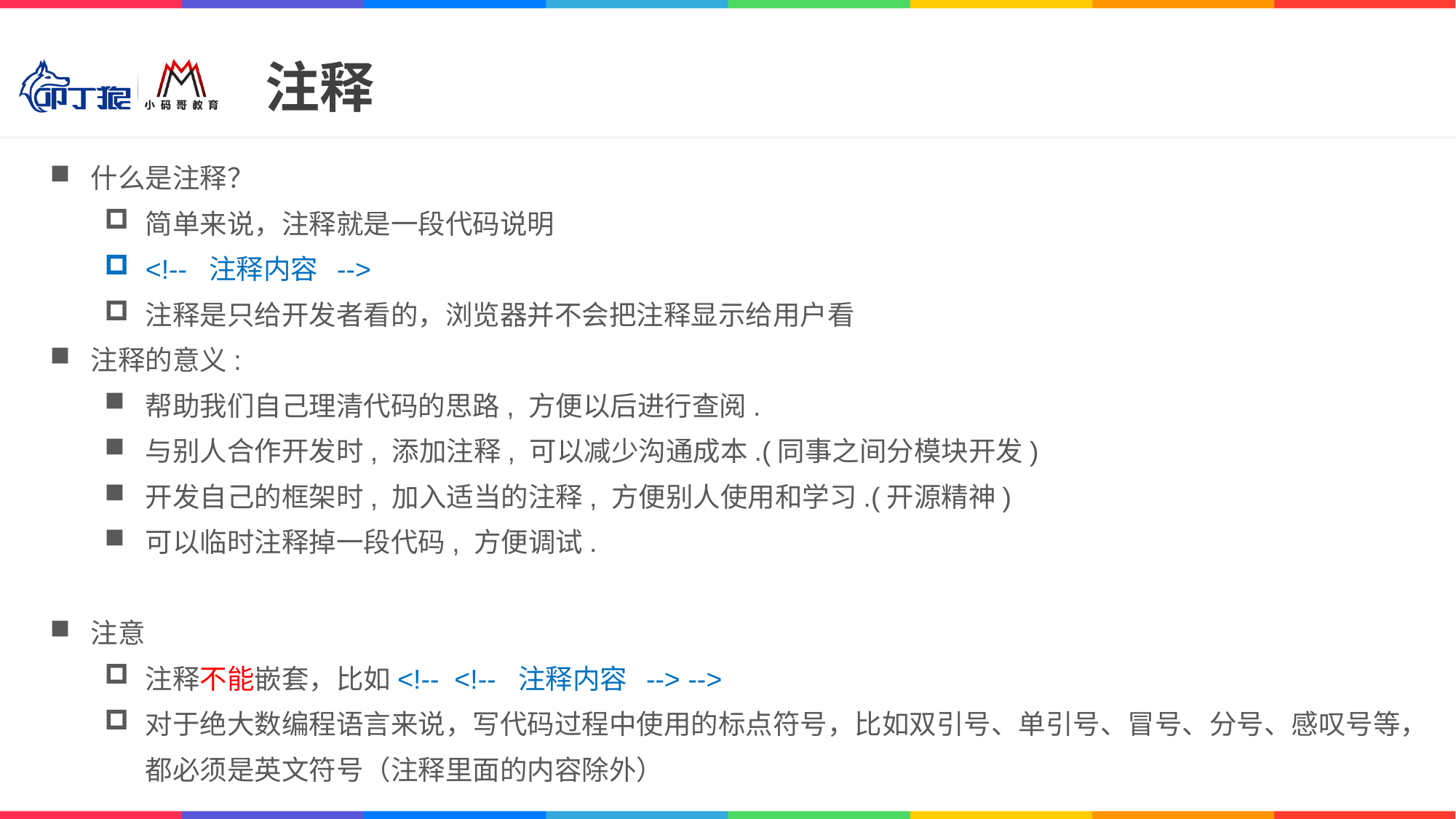

注释
什么是注释？
简单来说，注释就是一段代码说明
<!--  注释内容  -->
注释是只给开发者看的，浏览器并不会把注释显示给用户看
注释的意义:
帮助我们自己理清代码的思路, 方便以后进行查阅.
与别人合作开发时, 添加注释, 可以减少沟通成本.(同事之间分模块开发)
开发自己的框架时, 加入适当的注释, 方便别人使用和学习.(开源精神)
可以临时注释掉一段代码, 方便调试.

注意
注释不能嵌套，比如<!--  <!--  注释内容  --> -->
对于绝大数编程语言来说，写代码过程中使用的标点符号，比如双引号、单引号、冒号、分号、感叹号等，都必须是英文符号（注释里面的内容除外）